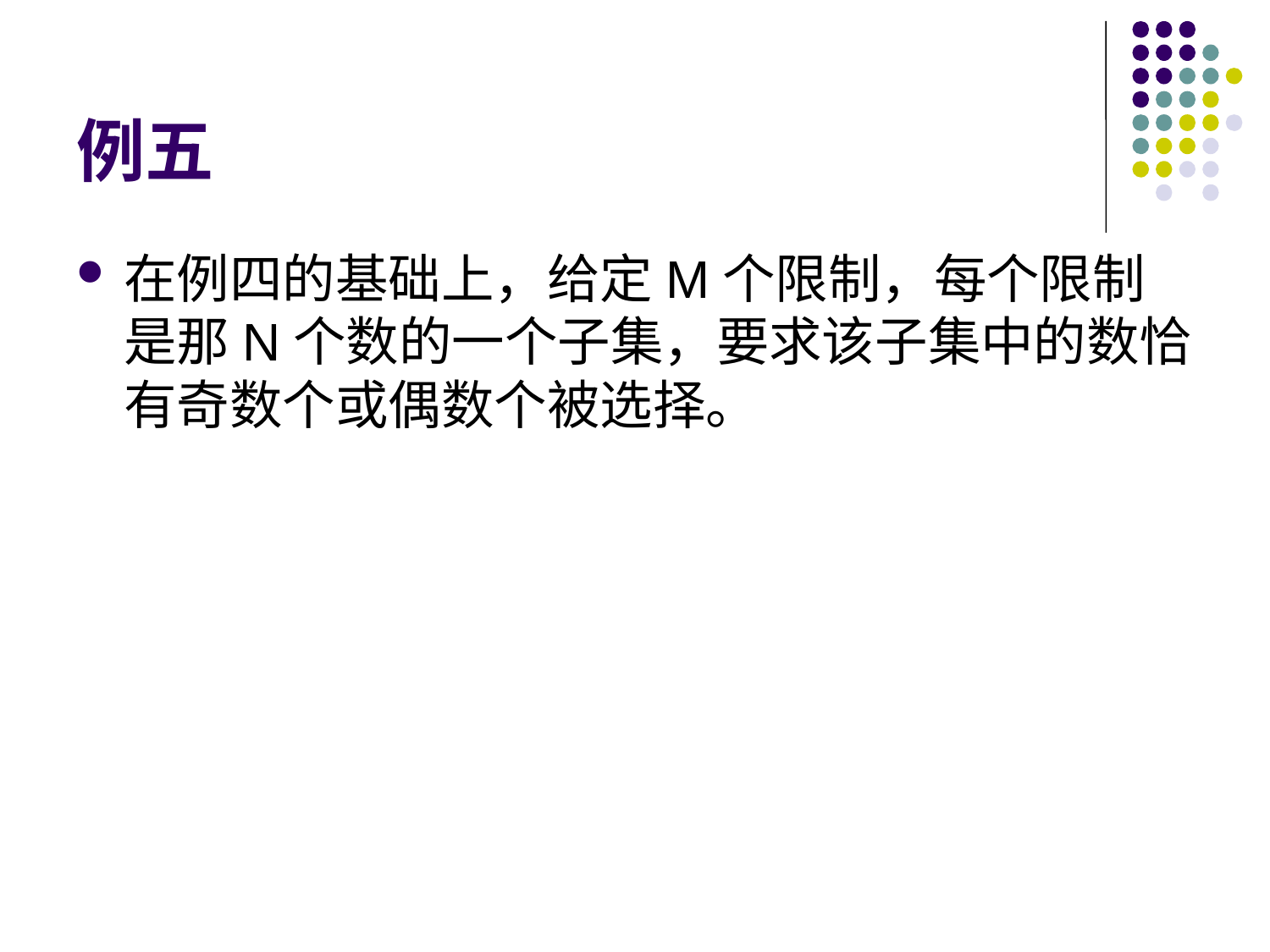

# 例五
在例四的基础上，给定M个限制，每个限制是那N个数的一个子集，要求该子集中的数恰有奇数个或偶数个被选择。